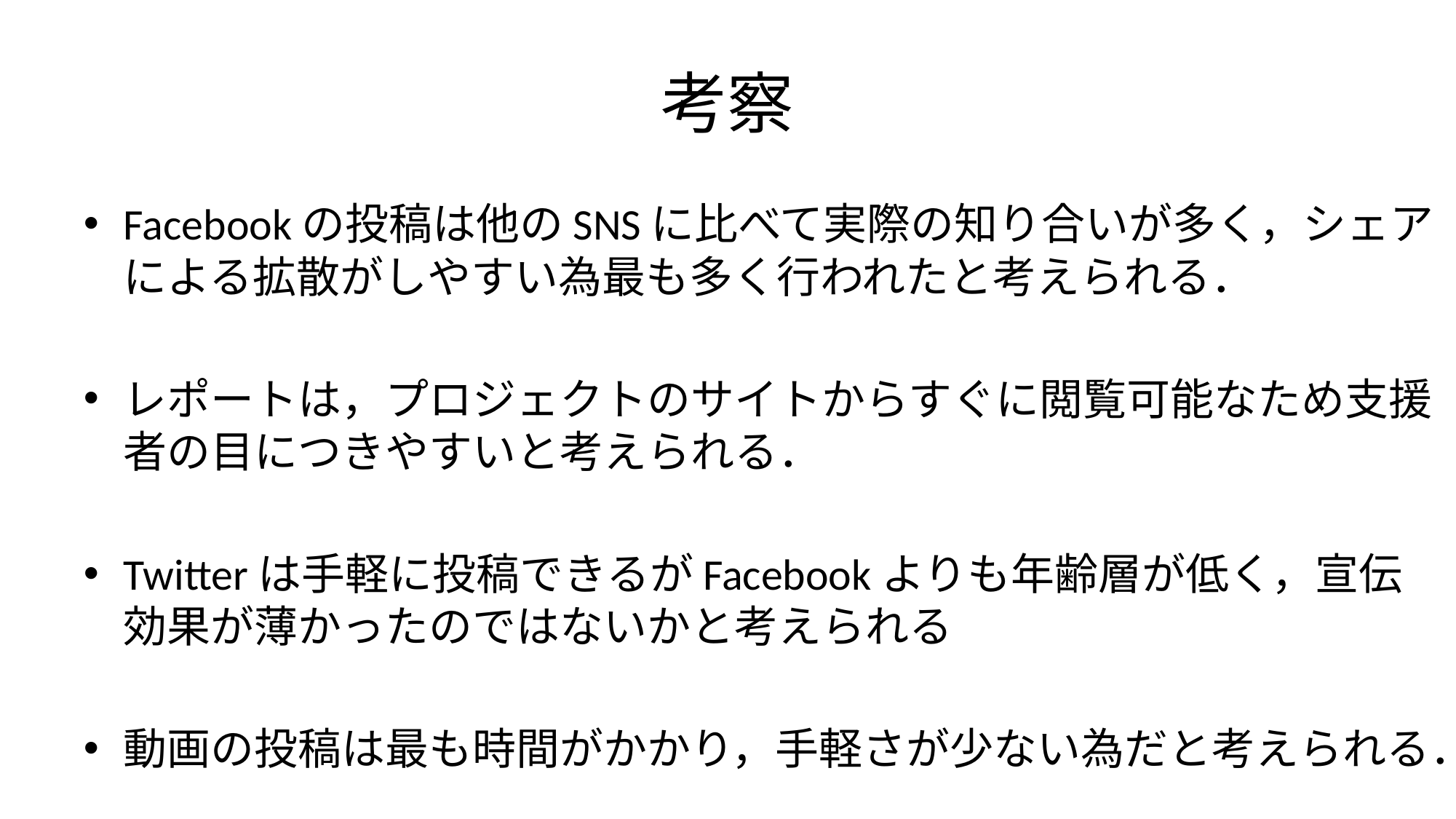

# 考察
Facebookの投稿は他のSNSに比べて実際の知り合いが多く，シェアによる拡散がしやすい為最も多く行われたと考えられる．

レポートは，プロジェクトのサイトからすぐに閲覧可能なため支援者の目につきやすいと考えられる．

Twitterは手軽に投稿できるがFacebookよりも年齢層が低く，宣伝効果が薄かったのではないかと考えられる

動画の投稿は最も時間がかかり，手軽さが少ない為だと考えられる．